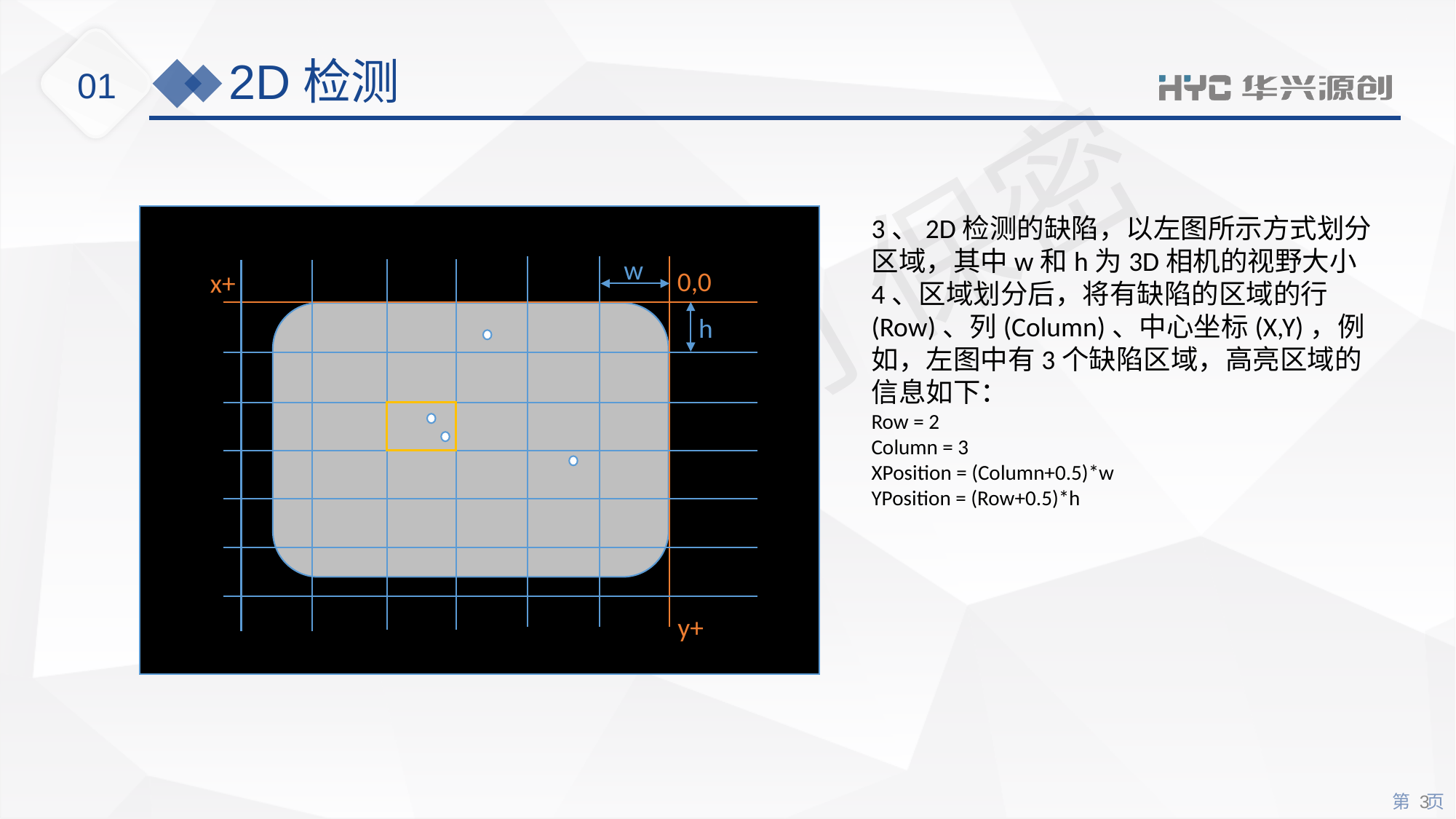

# 2D检测
01

3、2D检测的缺陷，以左图所示方式划分区域，其中w和h为3D相机的视野大小
4、区域划分后，将有缺陷的区域的行(Row)、列(Column)、中心坐标(X,Y)，例如，左图中有3个缺陷区域，高亮区域的信息如下：
Row = 2
Column = 3
XPosition = (Column+0.5)*w
YPosition = (Row+0.5)*h
w
0,0
x+

h

y+
3